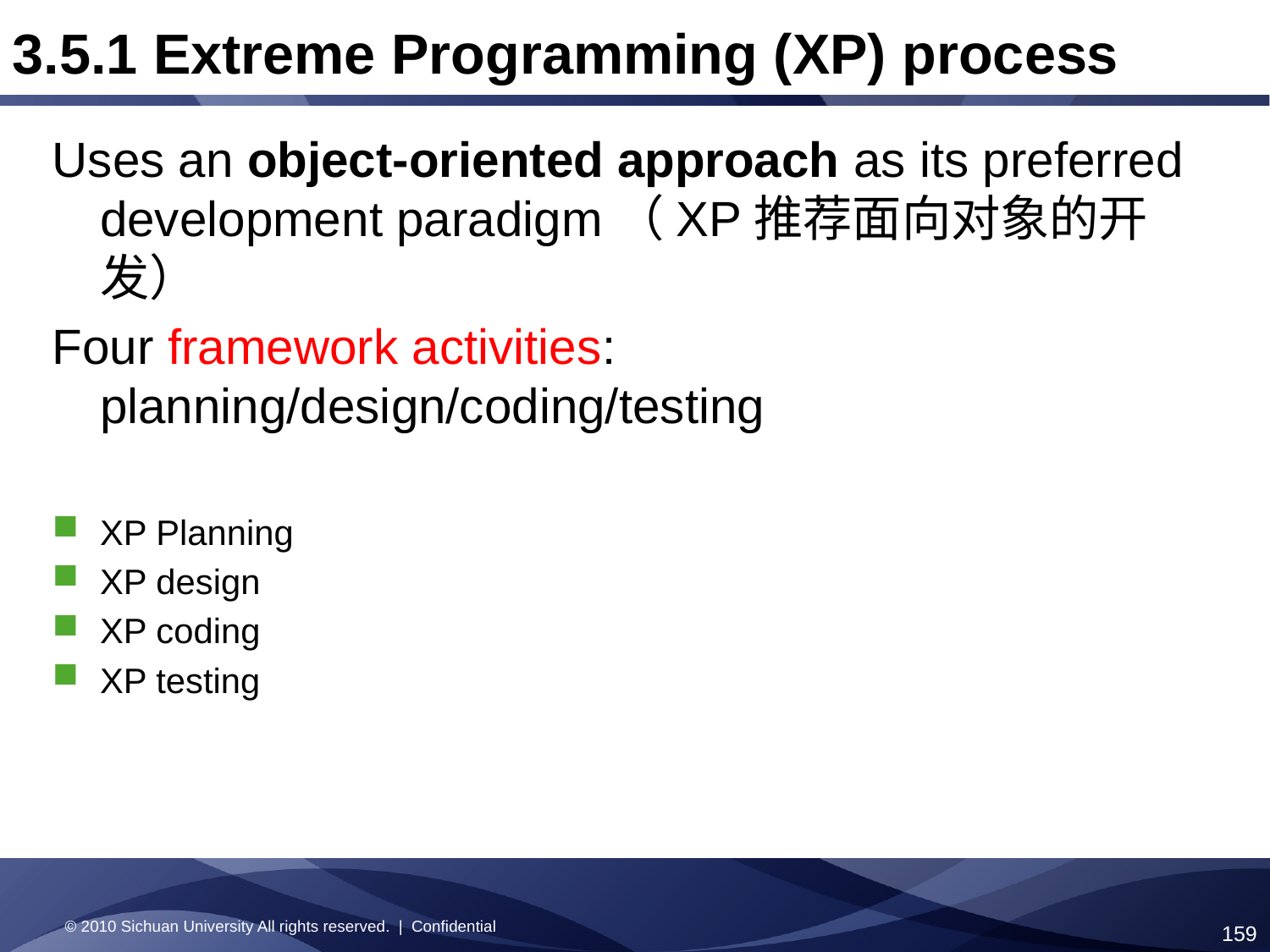

3.5.1 Extreme Programming (XP) process
Uses an object-oriented approach as its preferred development paradigm（XP推荐面向对象的开发）
Four framework activities: planning/design/coding/testing

XP Planning
XP design
XP coding
XP testing
© 2010 Sichuan University All rights reserved.  |  Confidential
159